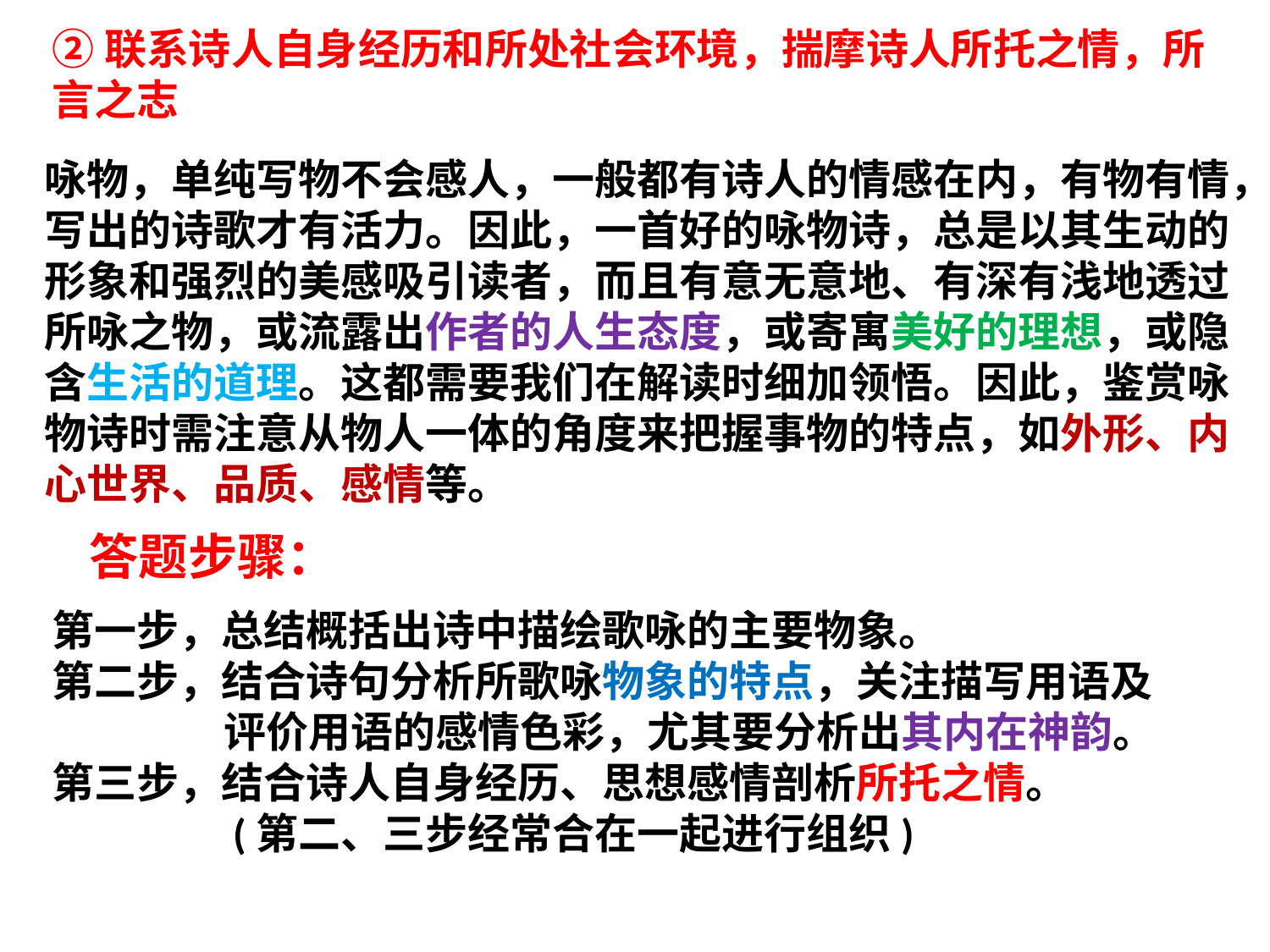

②联系诗人自身经历和所处社会环境，揣摩诗人所托之情，所言之志
咏物，单纯写物不会感人，一般都有诗人的情感在内，有物有情，写出的诗歌才有活力。因此，一首好的咏物诗，总是以其生动的形象和强烈的美感吸引读者，而且有意无意地、有深有浅地透过所咏之物，或流露出作者的人生态度，或寄寓美好的理想，或隐含生活的道理。这都需要我们在解读时细加领悟。因此，鉴赏咏物诗时需注意从物人一体的角度来把握事物的特点，如外形、内心世界、品质、感情等。
答题步骤：
第一步，总结概括出诗中描绘歌咏的主要物象。
第二步，结合诗句分析所歌咏物象的特点，关注描写用语及
                 评价用语的感情色彩，尤其要分析出其内在神韵。
第三步，结合诗人自身经历、思想感情剖析所托之情。
                   (第二、三步经常合在一起进行组织)